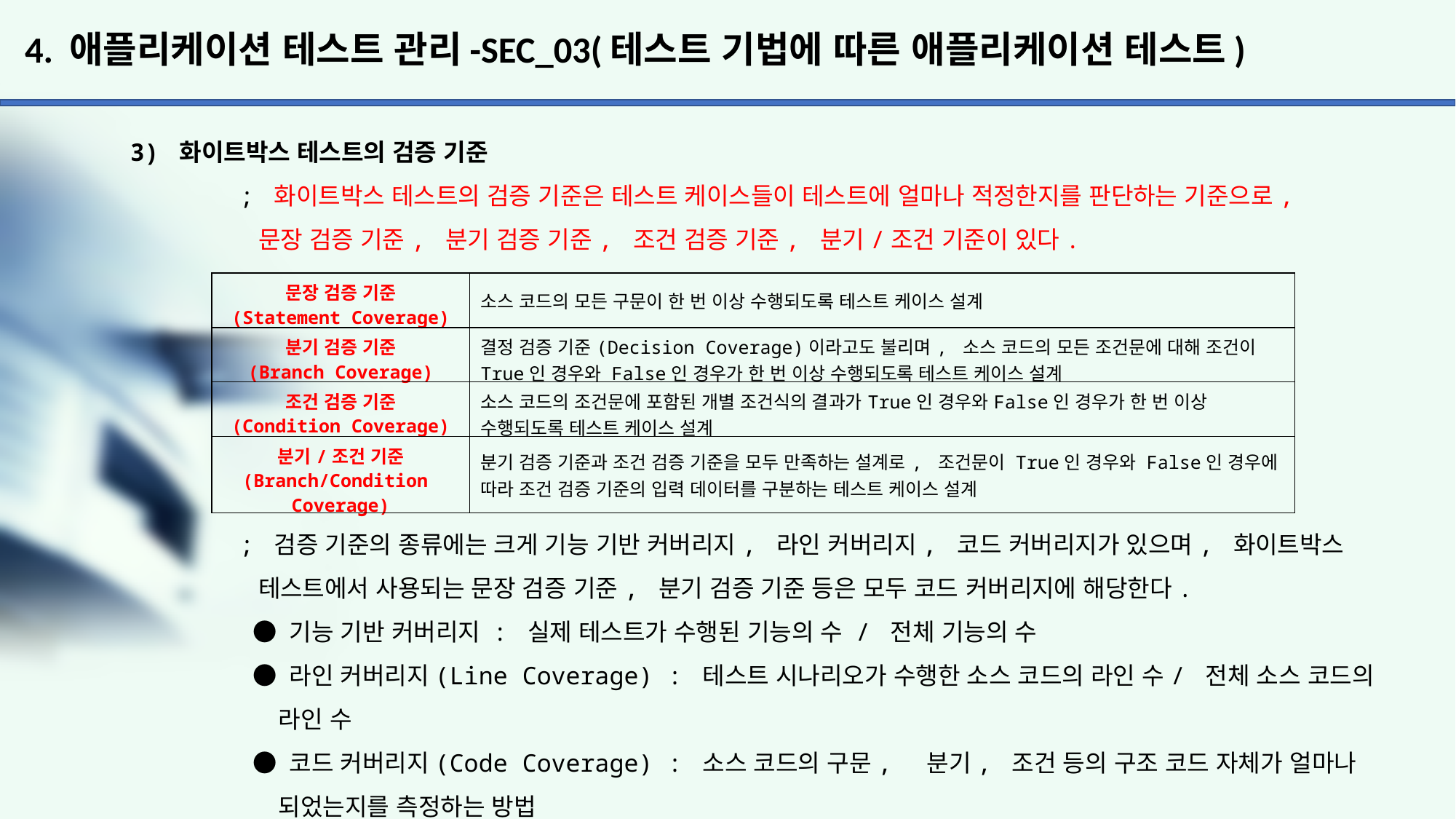

# 4. 애플리케이션 테스트 관리-SEC_03(테스트 기법에 따른 애플리케이션 테스트)
3) 화이트박스 테스트의 검증 기준
	; 화이트박스 테스트의 검증 기준은 테스트 케이스들이 테스트에 얼마나 적정한지를 판단하는 기준으로,
	  문장 검증 기준, 분기 검증 기준, 조건 검증 기준, 분기/조건 기준이 있다.

	; 검증 기준의 종류에는 크게 기능 기반 커버리지, 라인 커버리지, 코드 커버리지가 있으며, 화이트박스
	  테스트에서 사용되는 문장 검증 기준, 분기 검증 기준 등은 모두 코드 커버리지에 해당한다.
	  ● 기능 기반 커버리지 : 실제 테스트가 수행된 기능의 수 / 전체 기능의 수
	  ● 라인 커버리지(Line Coverage) : 테스트 시나리오가 수행한 소스 코드의 라인 수/ 전체 소스 코드의
	     라인 수
	  ● 코드 커버리지(Code Coverage) : 소스 코드의 구문,  분기, 조건 등의 구조 코드 자체가 얼마나
	     되었는지를 측정하는 방법
| 문장 검증 기준 (Statement Coverage) | 소스 코드의 모든 구문이 한 번 이상 수행되도록 테스트 케이스 설계 |
| --- | --- |
| 분기 검증 기준 (Branch Coverage) | 결정 검증 기준(Decision Coverage)이라고도 불리며, 소스 코드의 모든 조건문에 대해 조건이 True인 경우와 False인 경우가 한 번 이상 수행되도록 테스트 케이스 설계 |
| 조건 검증 기준 (Condition Coverage) | 소스 코드의 조건문에 포함된 개별 조건식의 결과가True인 경우와False인 경우가 한 번 이상 수행되도록 테스트 케이스 설계 |
| 분기/조건 기준 (Branch/Condition Coverage) | 분기 검증 기준과 조건 검증 기준을 모두 만족하는 설계로, 조건문이 True인 경우와 False인 경우에 따라 조건 검증 기준의 입력 데이터를 구분하는 테스트 케이스 설계 |